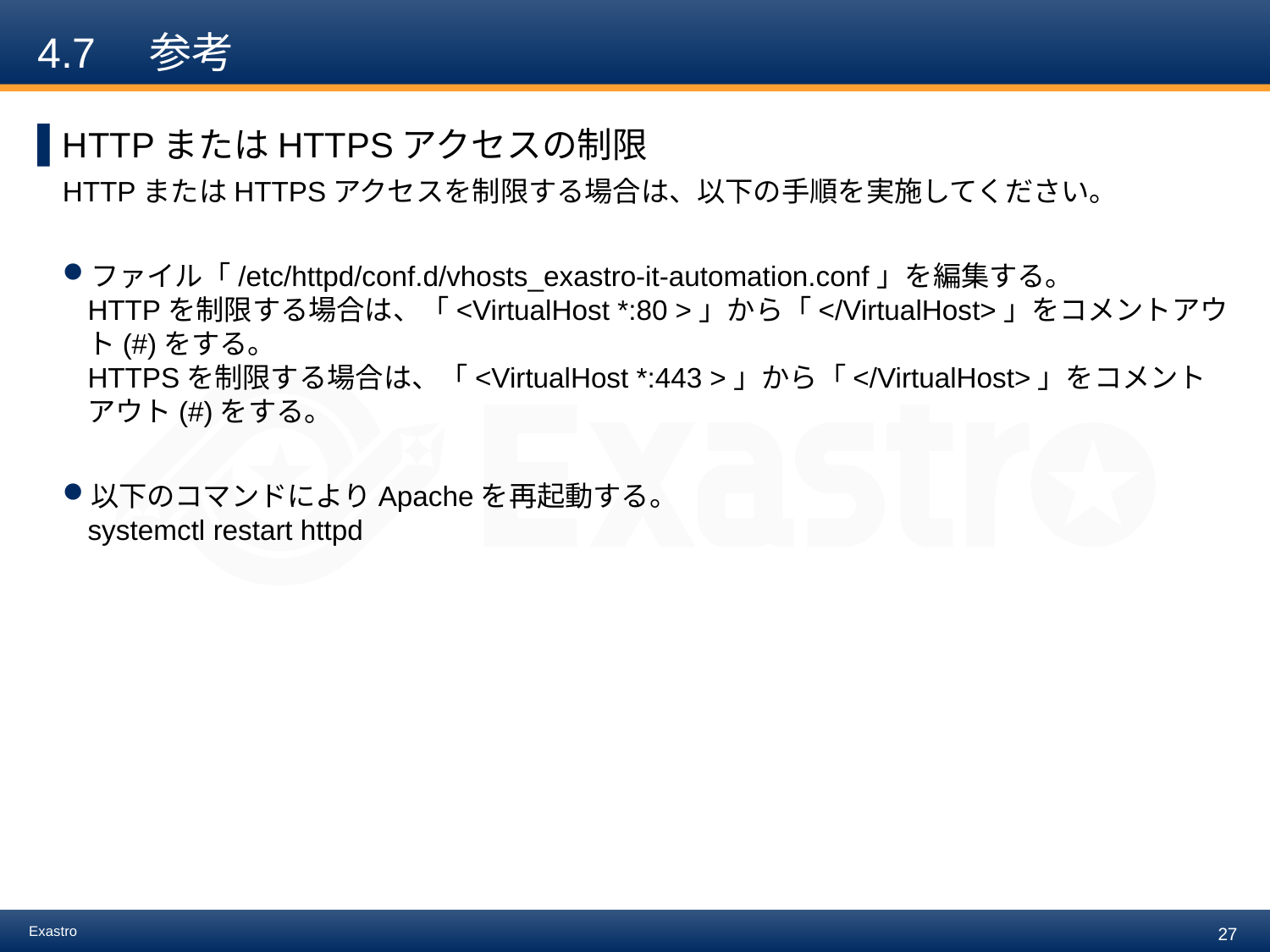

# 4.7　参考
HTTPまたはHTTPSアクセスの制限
HTTPまたはHTTPSアクセスを制限する場合は、以下の手順を実施してください。

ファイル「/etc/httpd/conf.d/vhosts_exastro-it-automation.conf」を編集する。
HTTPを制限する場合は、「<VirtualHost *:80 >」から「</VirtualHost>」をコメントアウト(#)をする。
HTTPSを制限する場合は、「<VirtualHost *:443 >」から「</VirtualHost>」をコメントアウト(#)をする。

以下のコマンドによりApacheを再起動する。
systemctl restart httpd